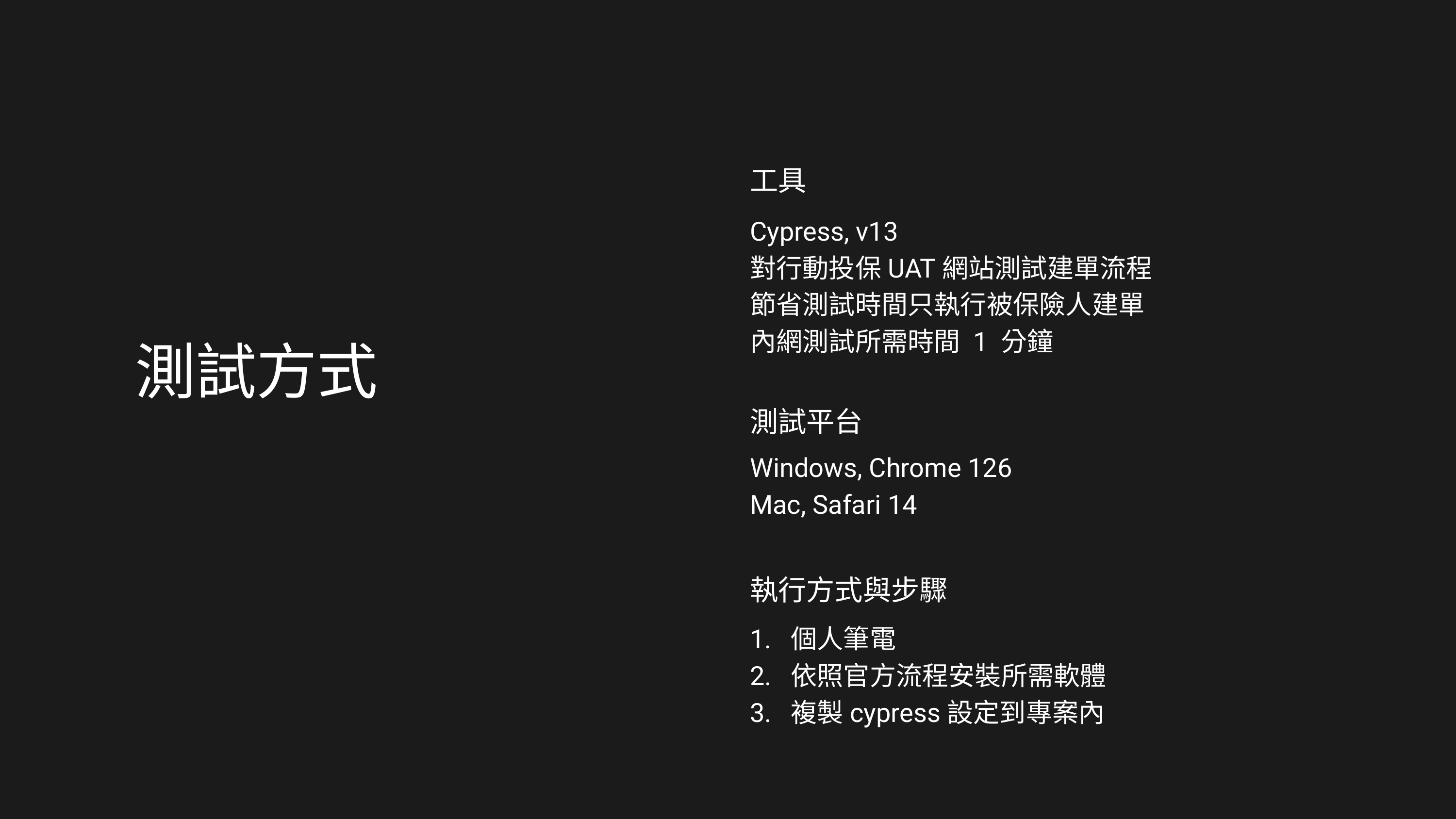

工具
Cypress, v13
對行動投保UAT網站測試建單流程
節省測試時間只執行被保險人建單
內網測試所需時間 1 分鐘
測試方式
測試平台
Windows, Chrome 126
Mac, Safari 14
執行方式與步驟
個人筆電
依照官方流程安裝所需軟體
複製cypress設定到專案內